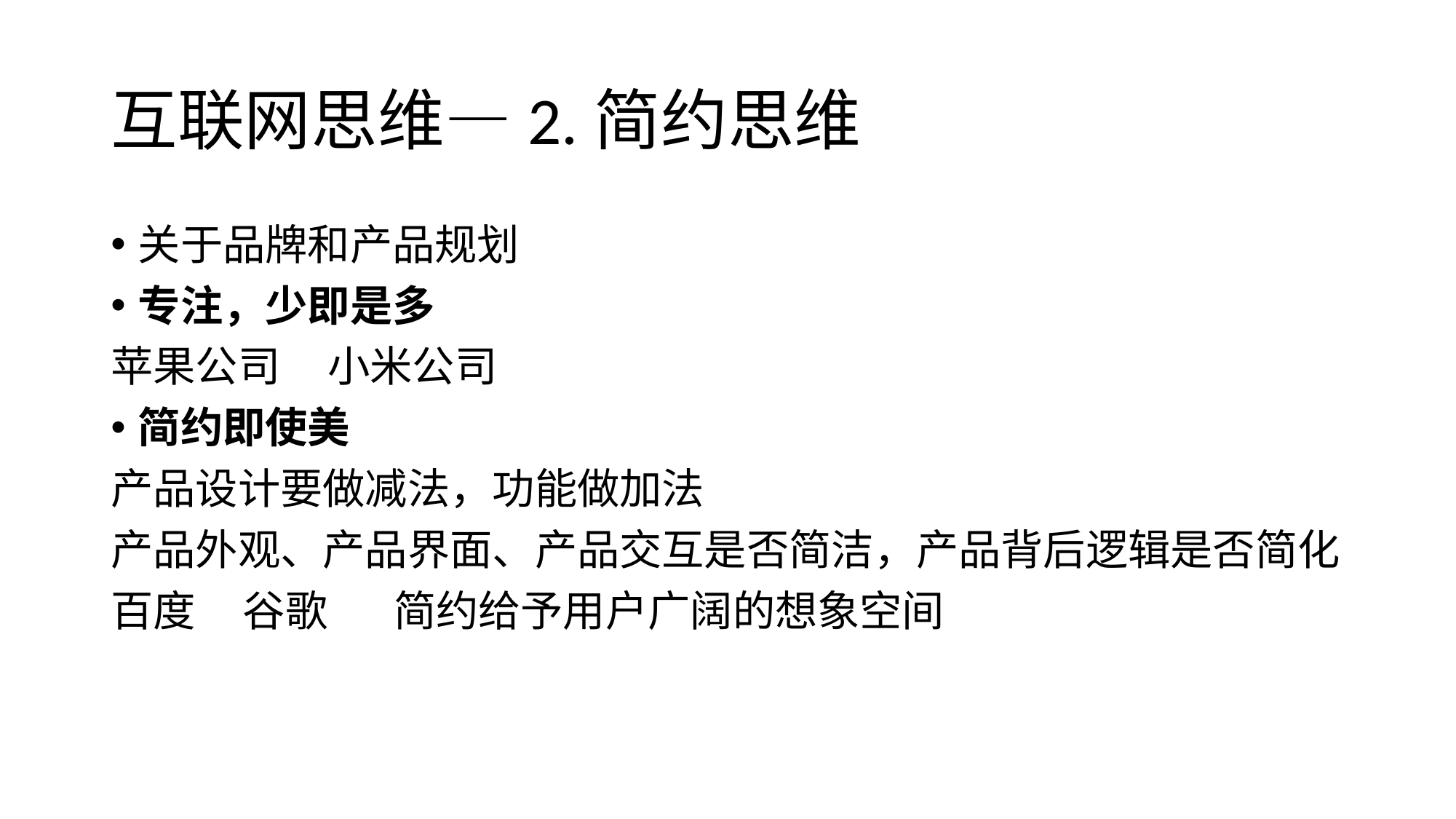

# 互联网思维—2.简约思维
关于品牌和产品规划
专注，少即是多
苹果公司     小米公司
简约即使美
产品设计要做减法，功能做加法
产品外观、产品界面、产品交互是否简洁，产品背后逻辑是否简化
百度     谷歌       简约给予用户广阔的想象空间